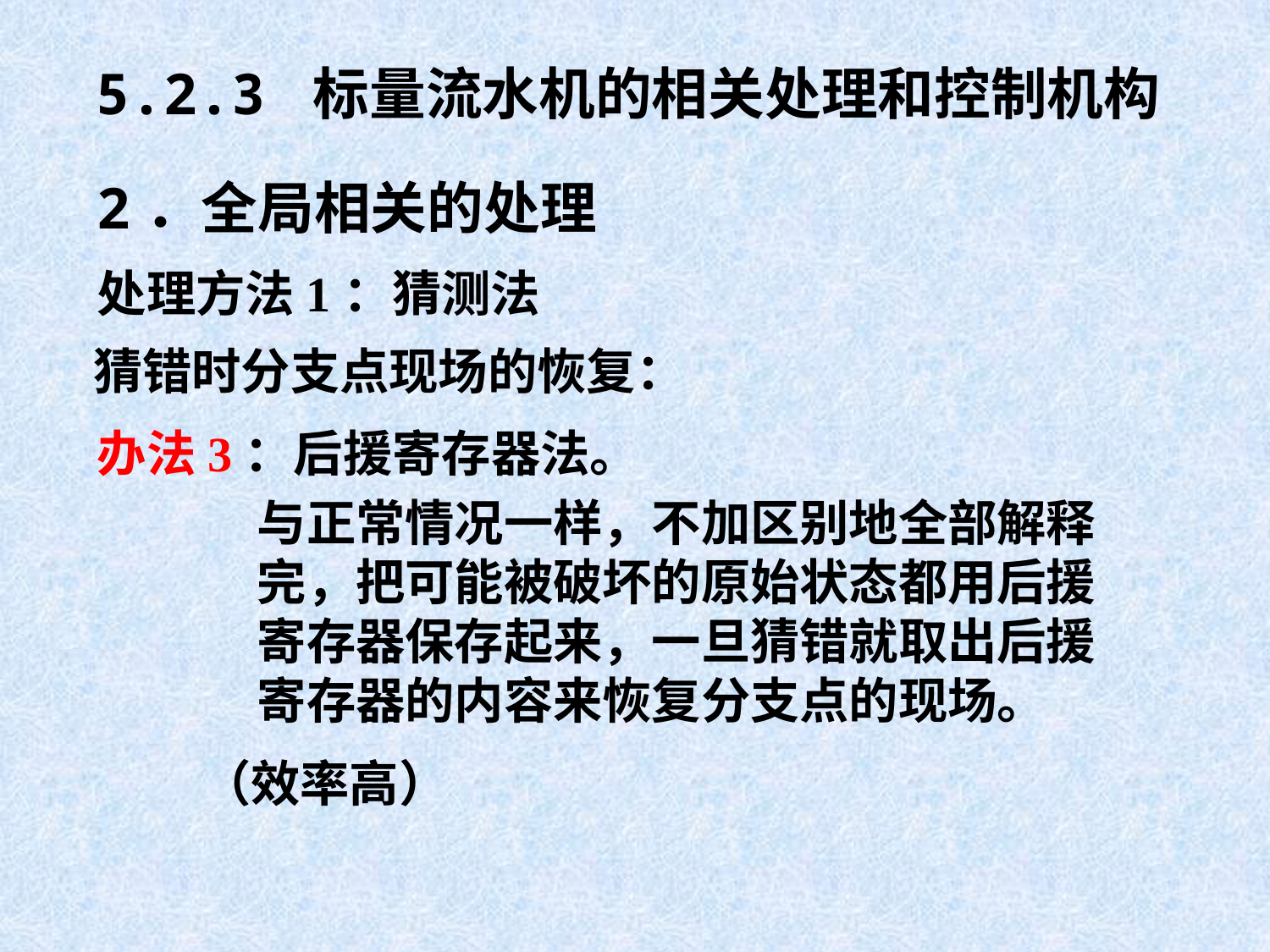

5.2.3 标量流水机的相关处理和控制机构
2．全局相关的处理
处理方法1：猜测法
猜错时分支点现场的恢复：
办法3：后援寄存器法。
与正常情况一样，不加区别地全部解释完，把可能被破坏的原始状态都用后援寄存器保存起来，一旦猜错就取出后援寄存器的内容来恢复分支点的现场。
（效率高）